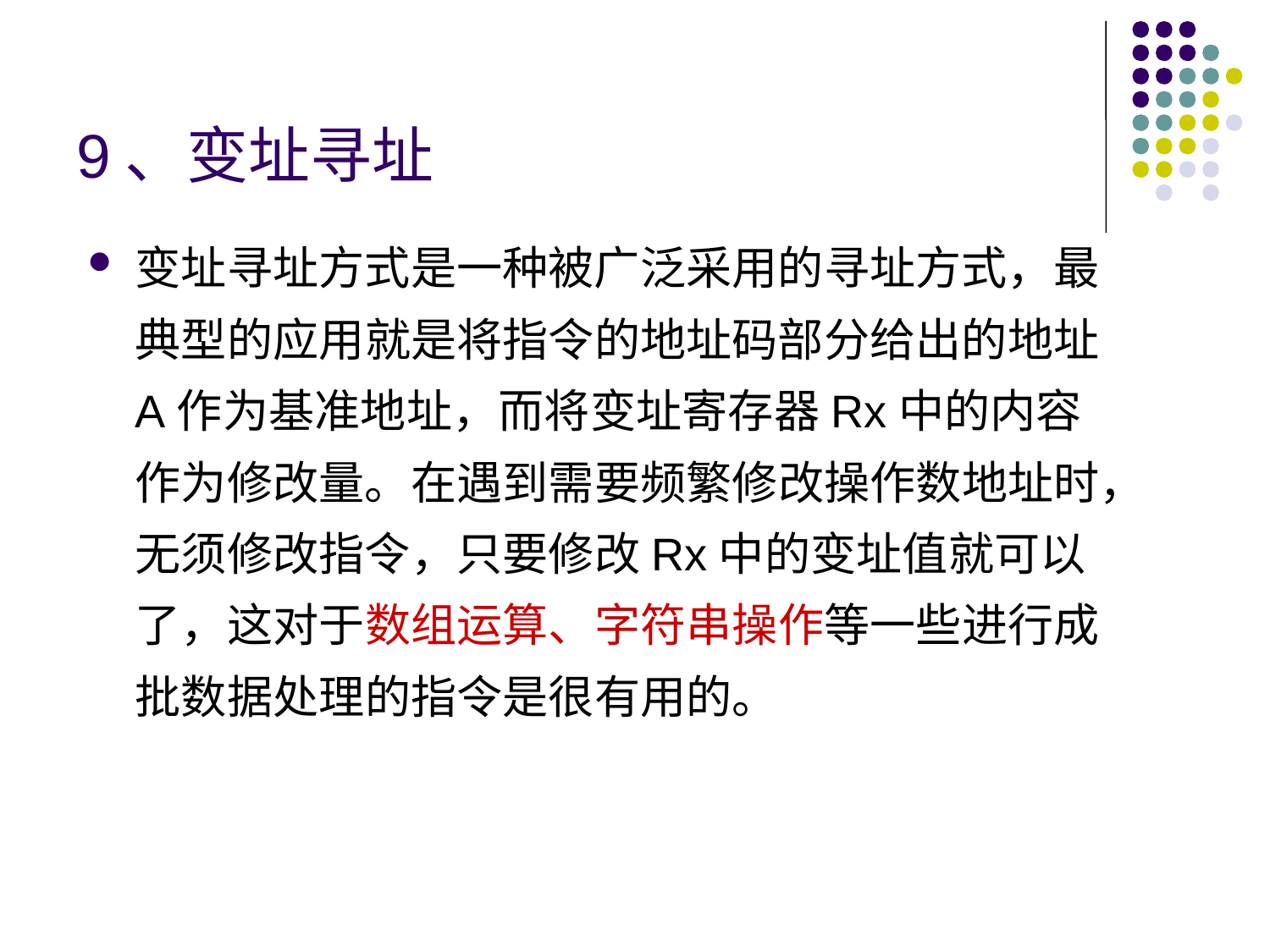

# 9、变址寻址
变址寻址方式是一种被广泛采用的寻址方式，最典型的应用就是将指令的地址码部分给出的地址A作为基准地址，而将变址寄存器Rx中的内容作为修改量。在遇到需要频繁修改操作数地址时，无须修改指令，只要修改Rx中的变址值就可以了，这对于数组运算、字符串操作等一些进行成批数据处理的指令是很有用的。
24